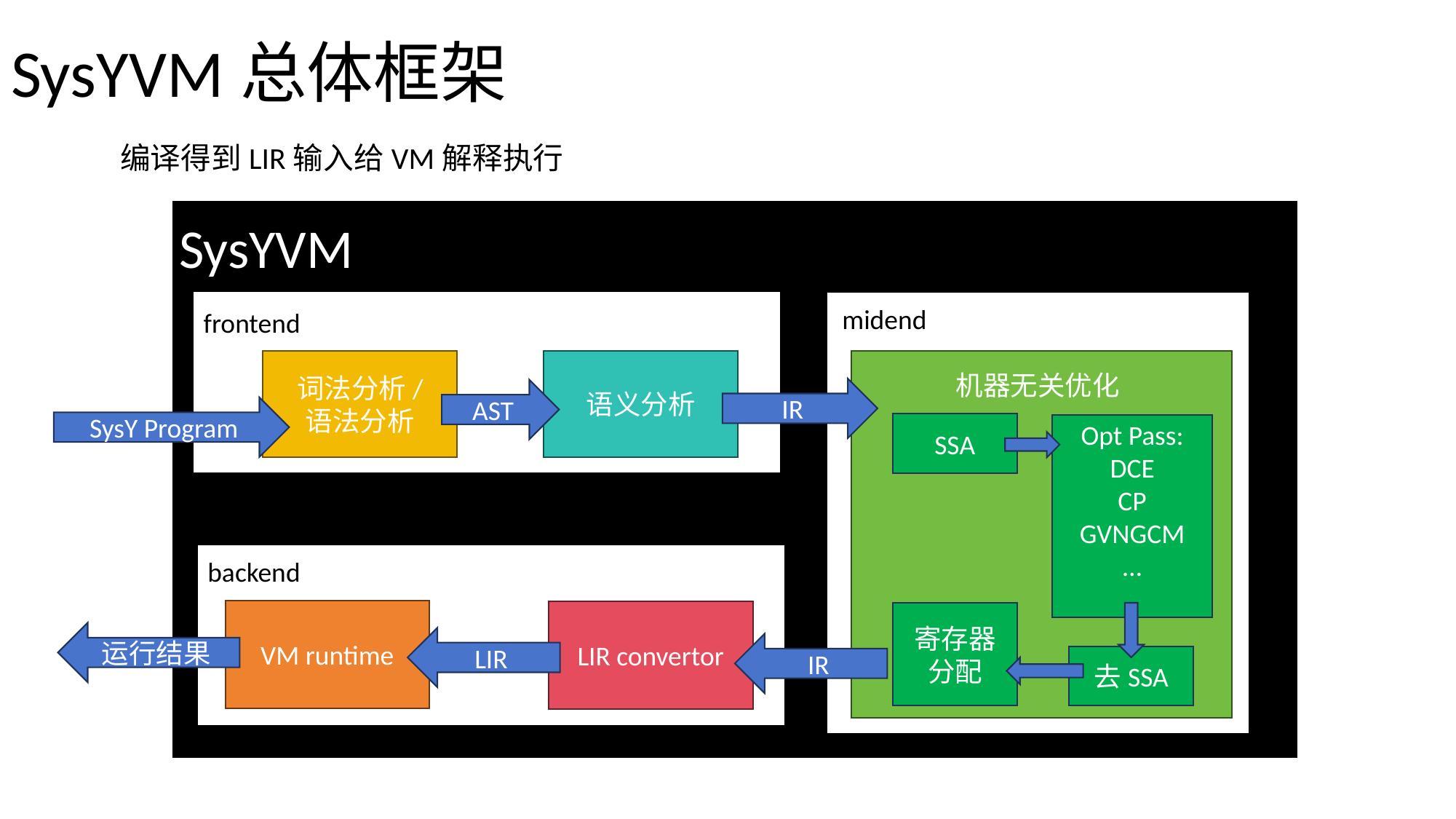

# SysYVM总体框架 编译得到LIR输入给VM解释执行

SysYVM

midend
frontend
词法分析/
语法分析
语义分析

机器无关优化
IR
AST
SysY Program
SSA
Opt Pass:
DCE
CP
GVNGCM
…

backend
VM runtime
LIR convertor
寄存器分配

运行结果
LIR
IR
去SSA